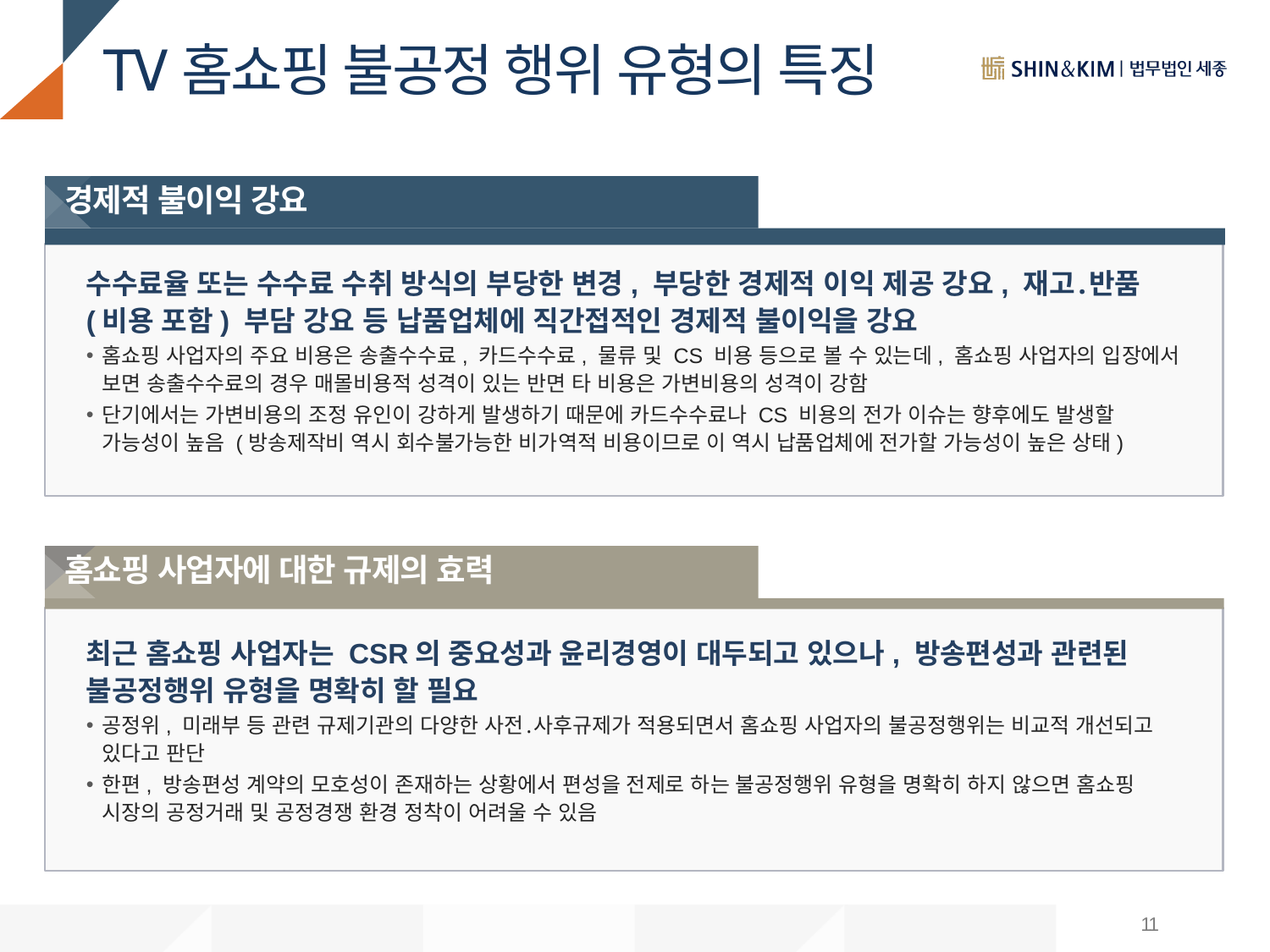

# TV홈쇼핑 불공정 행위 유형의 특징

경제적 불이익 강요

수수료율 또는 수수료 수취 방식의 부당한 변경, 부당한 경제적 이익 제공 강요, 재고․반품(비용 포함) 부담 강요 등 납품업체에 직간접적인 경제적 불이익을 강요
홈쇼핑 사업자의 주요 비용은 송출수수료, 카드수수료, 물류 및 CS 비용 등으로 볼 수 있는데, 홈쇼핑 사업자의 입장에서 보면 송출수수료의 경우 매몰비용적 성격이 있는 반면 타 비용은 가변비용의 성격이 강함
단기에서는 가변비용의 조정 유인이 강하게 발생하기 때문에 카드수수료나 CS 비용의 전가 이슈는 향후에도 발생할 가능성이 높음 (방송제작비 역시 회수불가능한 비가역적 비용이므로 이 역시 납품업체에 전가할 가능성이 높은 상태)

홈쇼핑 사업자에 대한 규제의 효력
최근 홈쇼핑 사업자는 CSR의 중요성과 윤리경영이 대두되고 있으나, 방송편성과 관련된 불공정행위 유형을 명확히 할 필요
공정위, 미래부 등 관련 규제기관의 다양한 사전․사후규제가 적용되면서 홈쇼핑 사업자의 불공정행위는 비교적 개선되고 있다고 판단
한편, 방송편성 계약의 모호성이 존재하는 상황에서 편성을 전제로 하는 불공정행위 유형을 명확히 하지 않으면 홈쇼핑 시장의 공정거래 및 공정경쟁 환경 정착이 어려울 수 있음